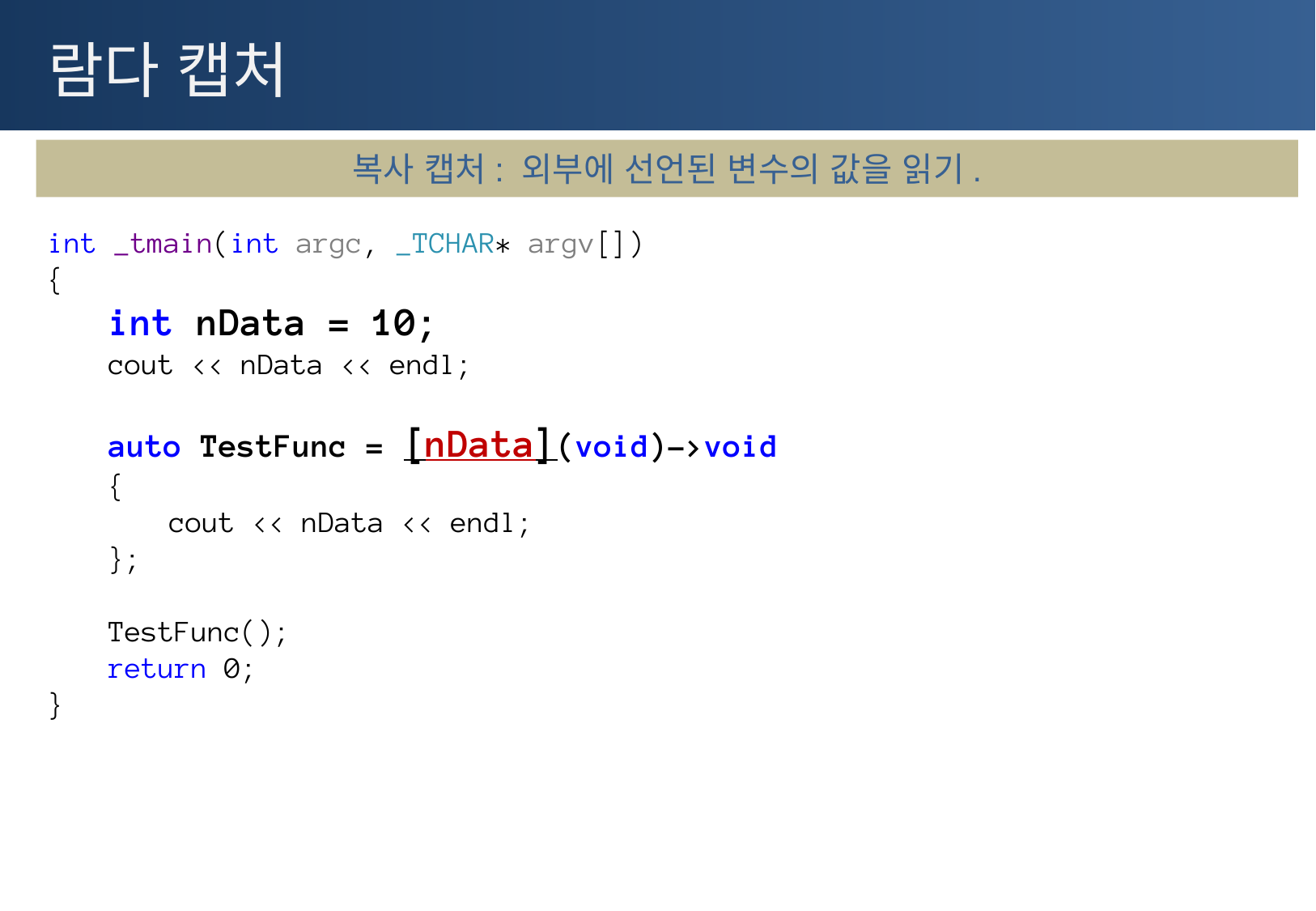

# 람다 캡처
복사 캡처: 외부에 선언된 변수의 값을 읽기.
int _tmain(int argc, _TCHAR* argv[])
{
int nData = 10;
cout << nData << endl;

auto TestFunc = [nData](void)->void
{
cout << nData << endl;
};

TestFunc();
return 0;
}